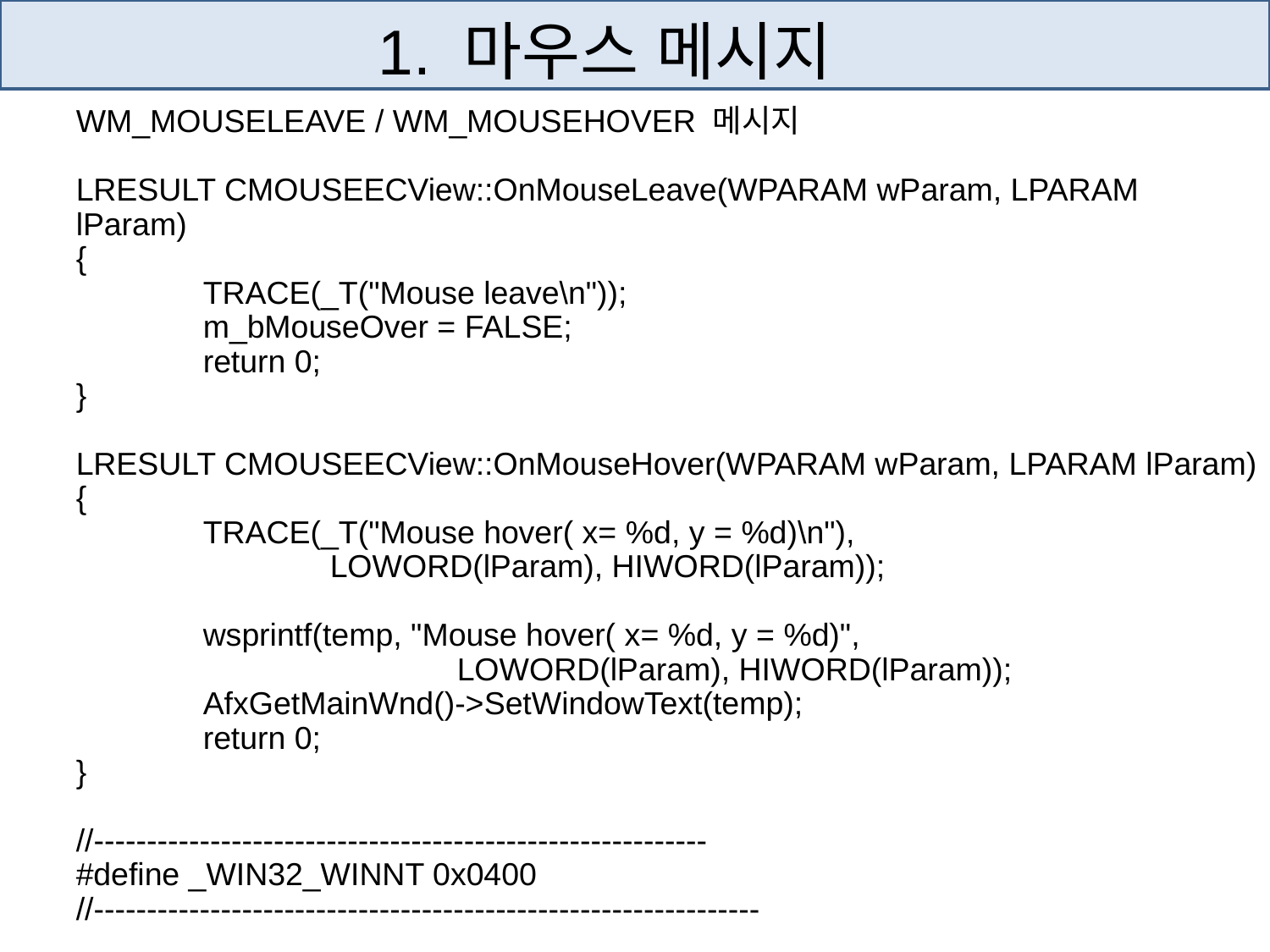

# 1. 마우스 메시지
WM_MOUSELEAVE / WM_MOUSEHOVER 메시지

LRESULT CMOUSEECView::OnMouseLeave(WPARAM wParam, LPARAM lParam)
{
	TRACE(_T("Mouse leave\n"));
	m_bMouseOver = FALSE;
	return 0;
}

LRESULT CMOUSEECView::OnMouseHover(WPARAM wParam, LPARAM lParam)
{
	TRACE(_T("Mouse hover( x= %d, y = %d)\n"),
		LOWORD(lParam), HIWORD(lParam));

	wsprintf(temp, "Mouse hover( x= %d, y = %d)",
			LOWORD(lParam), HIWORD(lParam));
	AfxGetMainWnd()->SetWindowText(temp);
	return 0;
}

//----------------------------------------------------------
#define _WIN32_WINNT 0x0400
//---------------------------------------------------------------